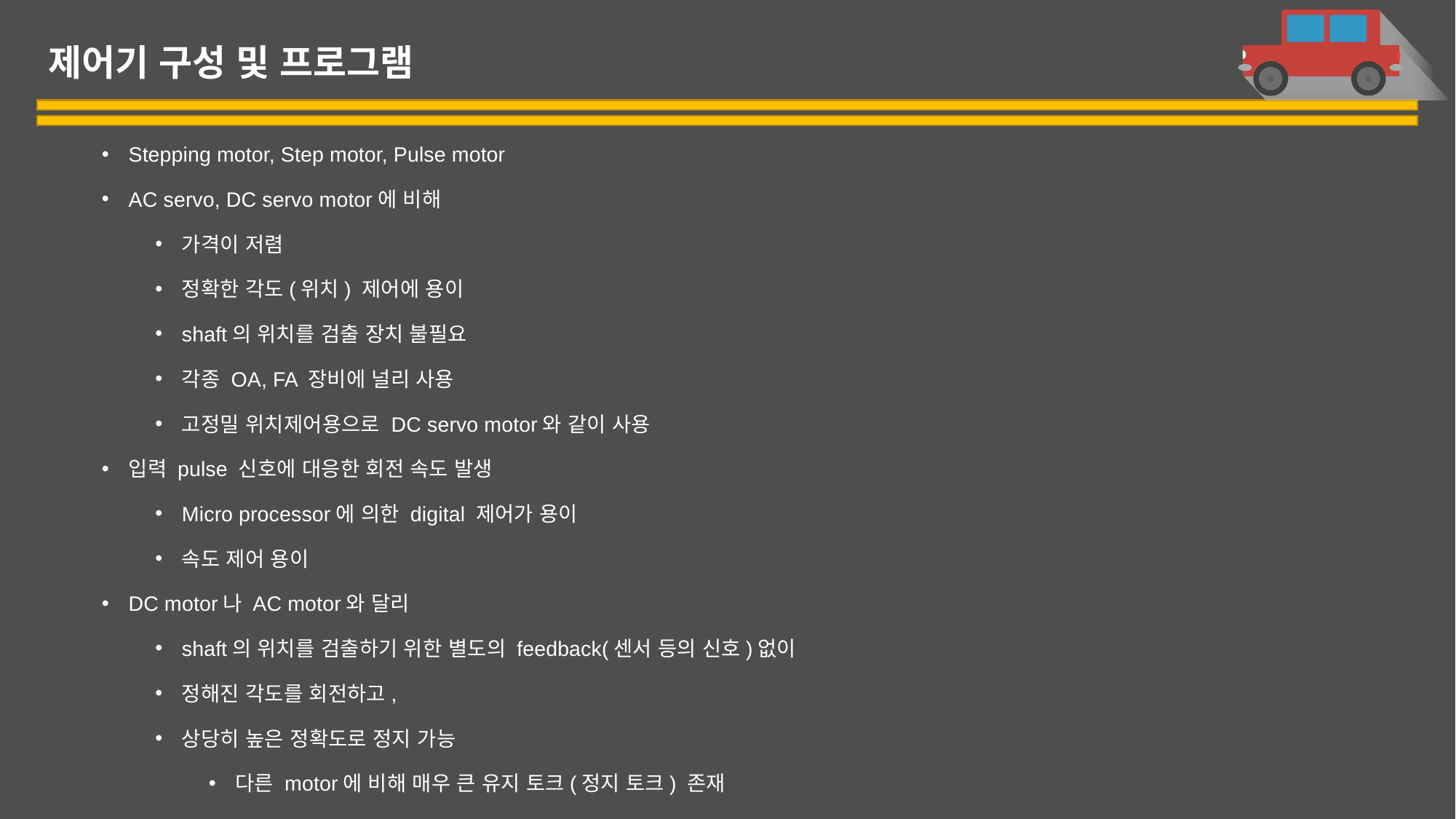

# 제어기 구성 및 프로그램
Stepping motor, Step motor, Pulse motor
AC servo, DC servo motor에 비해
가격이 저렴
정확한 각도(위치) 제어에 용이
shaft의 위치를 검출 장치 불필요
각종 OA, FA 장비에 널리 사용
고정밀 위치제어용으로 DC servo motor와 같이 사용
입력 pulse 신호에 대응한 회전 속도 발생
Micro processor에 의한 digital 제어가 용이
속도 제어 용이
DC motor나 AC motor와 달리
shaft의 위치를 검출하기 위한 별도의 feedback(센서 등의 신호)없이
정해진 각도를 회전하고,
상당히 높은 정확도로 정지 가능
다른 motor에 비해 매우 큰 유지 토크(정지 토크) 존재